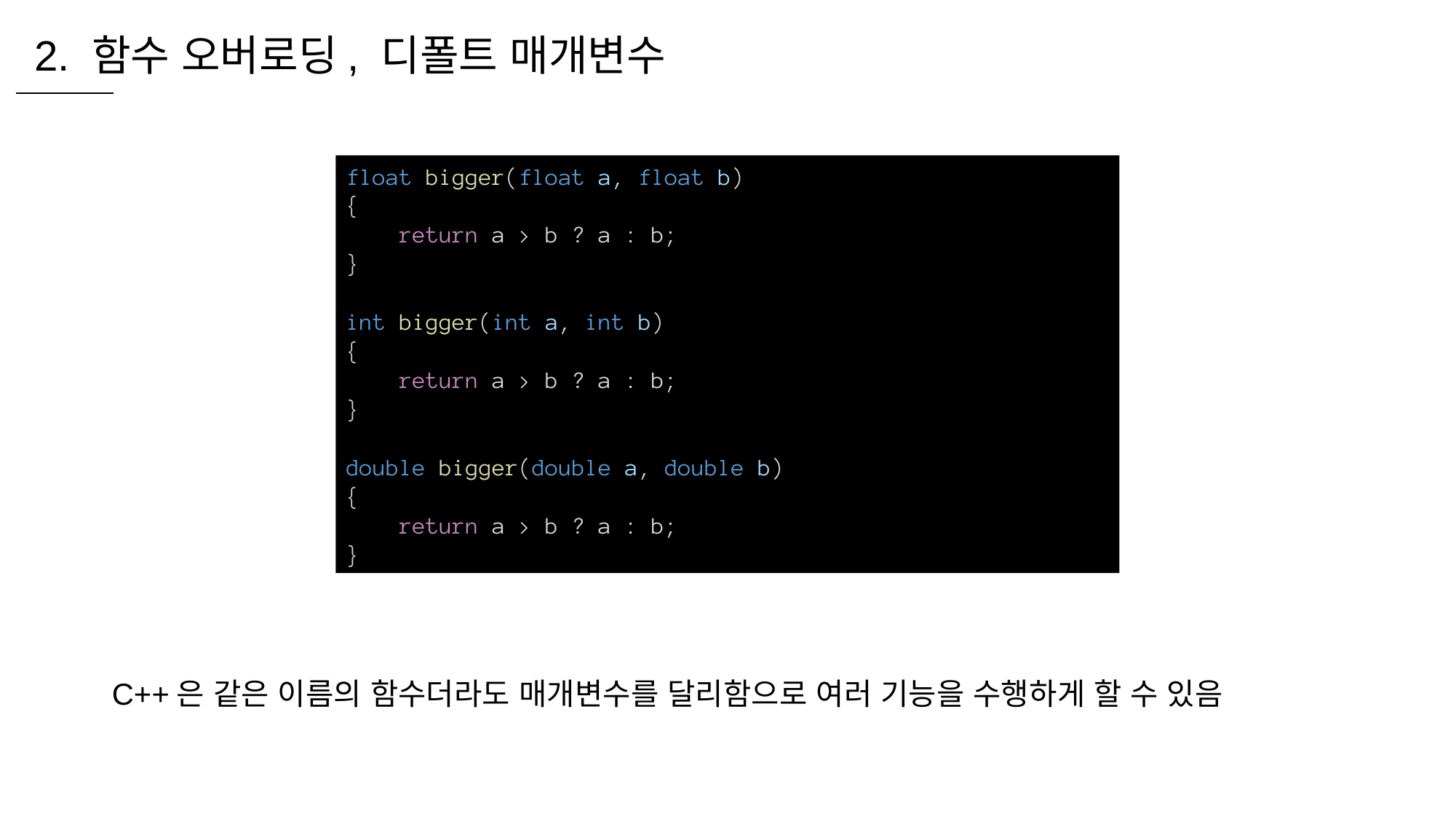

2. 함수 오버로딩, 디폴트 매개변수
float bigger(float a, float b)
{
    return a > b ? a : b;
}
int bigger(int a, int b)
{
    return a > b ? a : b;
}
double bigger(double a, double b)
{
    return a > b ? a : b;
}
C++은 같은 이름의 함수더라도 매개변수를 달리함으로 여러 기능을 수행하게 할 수 있음